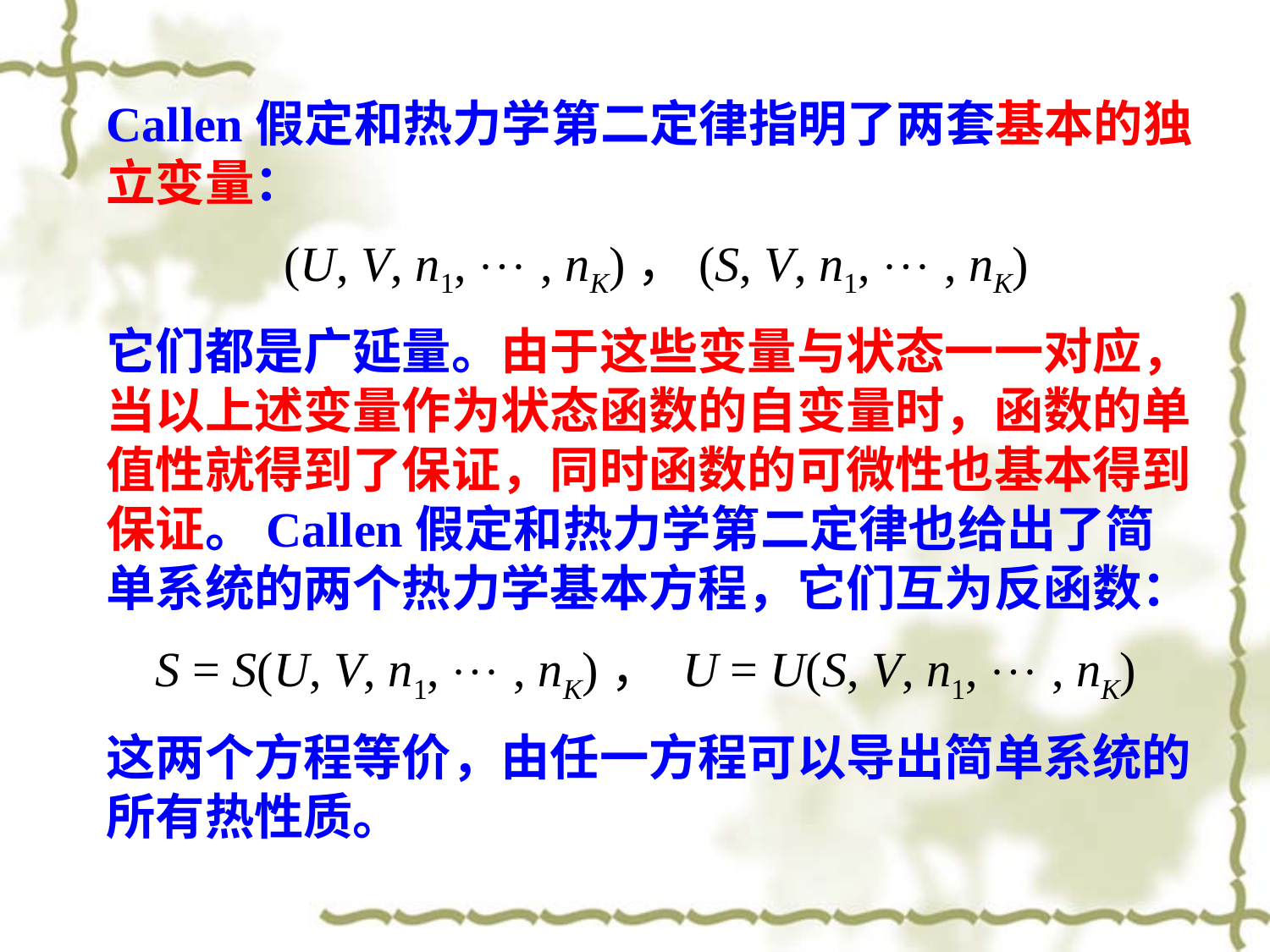

Callen假定和热力学第二定律指明了两套基本的独立变量：
      (U, V, n1, … , nK)，(S, V, n1, … , nK)
它们都是广延量。由于这些变量与状态一一对应，当以上述变量作为状态函数的自变量时，函数的单值性就得到了保证，同时函数的可微性也基本得到保证。Callen假定和热力学第二定律也给出了简单系统的两个热力学基本方程，它们互为反函数：
    S = S(U, V, n1, … , nK)， U = U(S, V, n1, … , nK)
这两个方程等价，由任一方程可以导出简单系统的所有热性质。